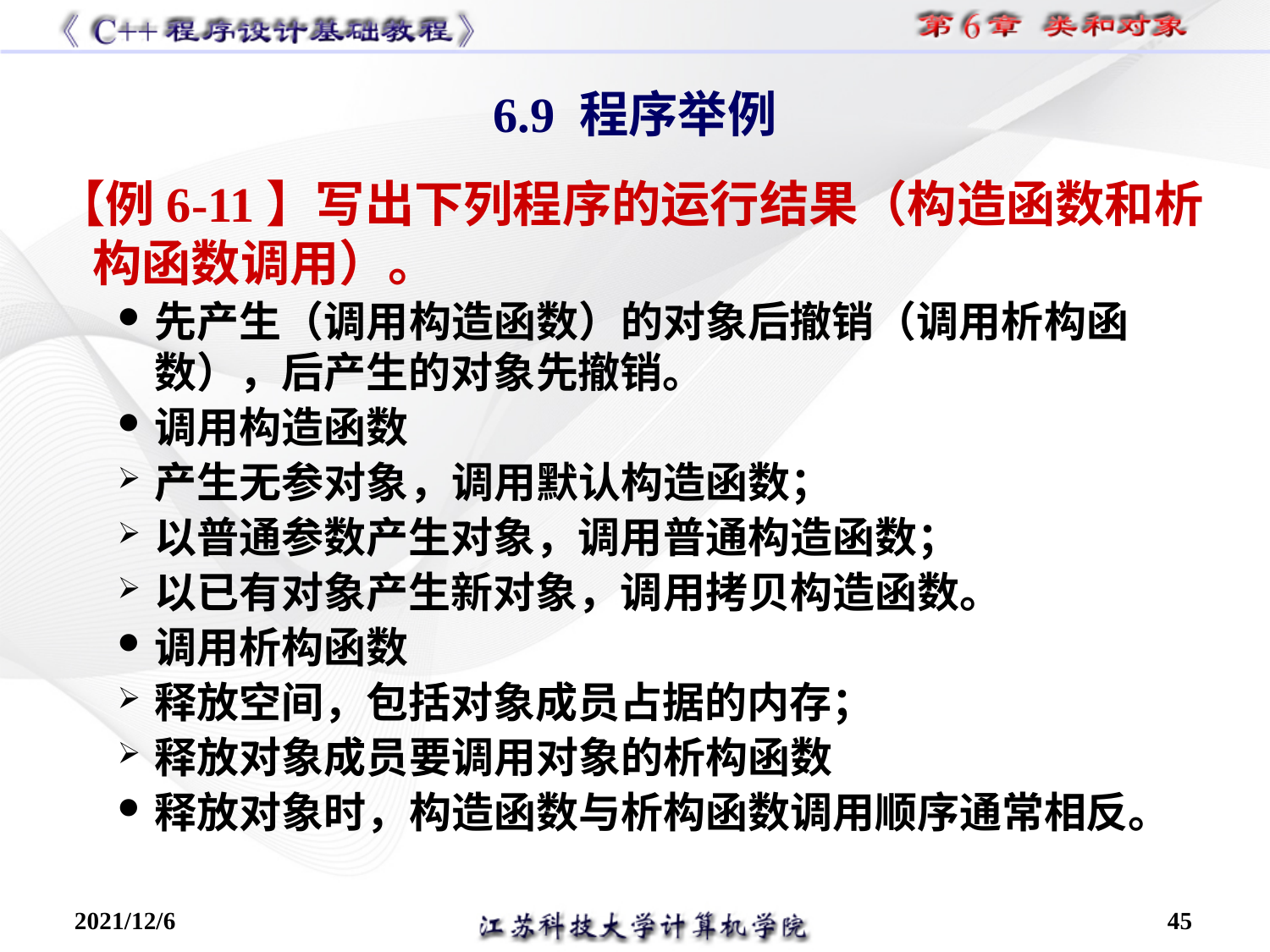

6.9 程序举例
【例6-11】写出下列程序的运行结果（构造函数和析构函数调用）。
先产生（调用构造函数）的对象后撤销（调用析构函数），后产生的对象先撤销。
调用构造函数
产生无参对象，调用默认构造函数；
以普通参数产生对象，调用普通构造函数；
以已有对象产生新对象，调用拷贝构造函数。
调用析构函数
释放空间，包括对象成员占据的内存；
释放对象成员要调用对象的析构函数
释放对象时，构造函数与析构函数调用顺序通常相反。